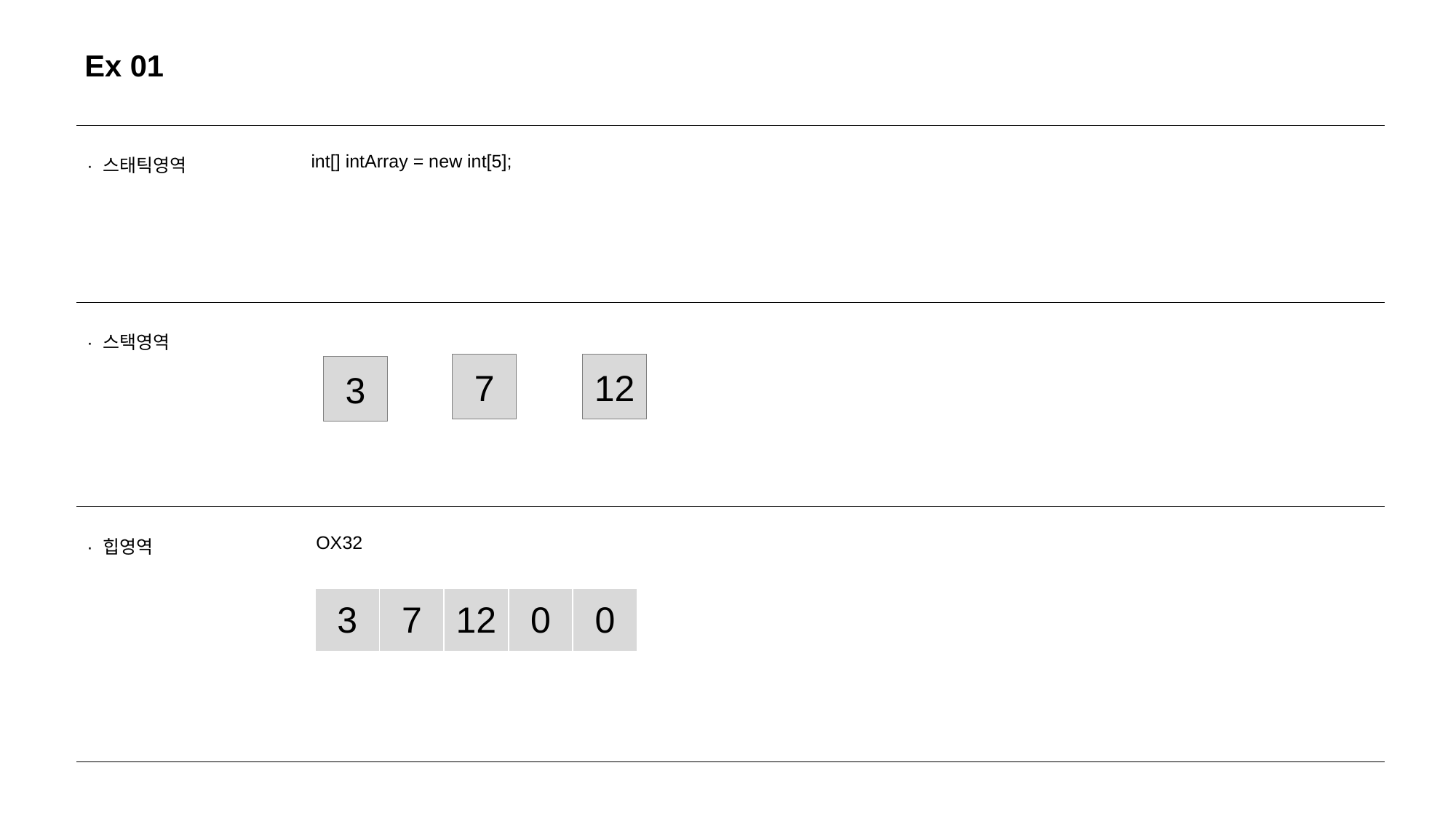

Ex 01
| ∙ 스태틱영역 | int[] intArray = new int[5]; |
| --- | --- |
| ∙ 스택영역 |  |
| ∙ 힙영역 | OX32 |
7
12
3
| 3 | 7 | 12 | 0 | 0 |
| --- | --- | --- | --- | --- |